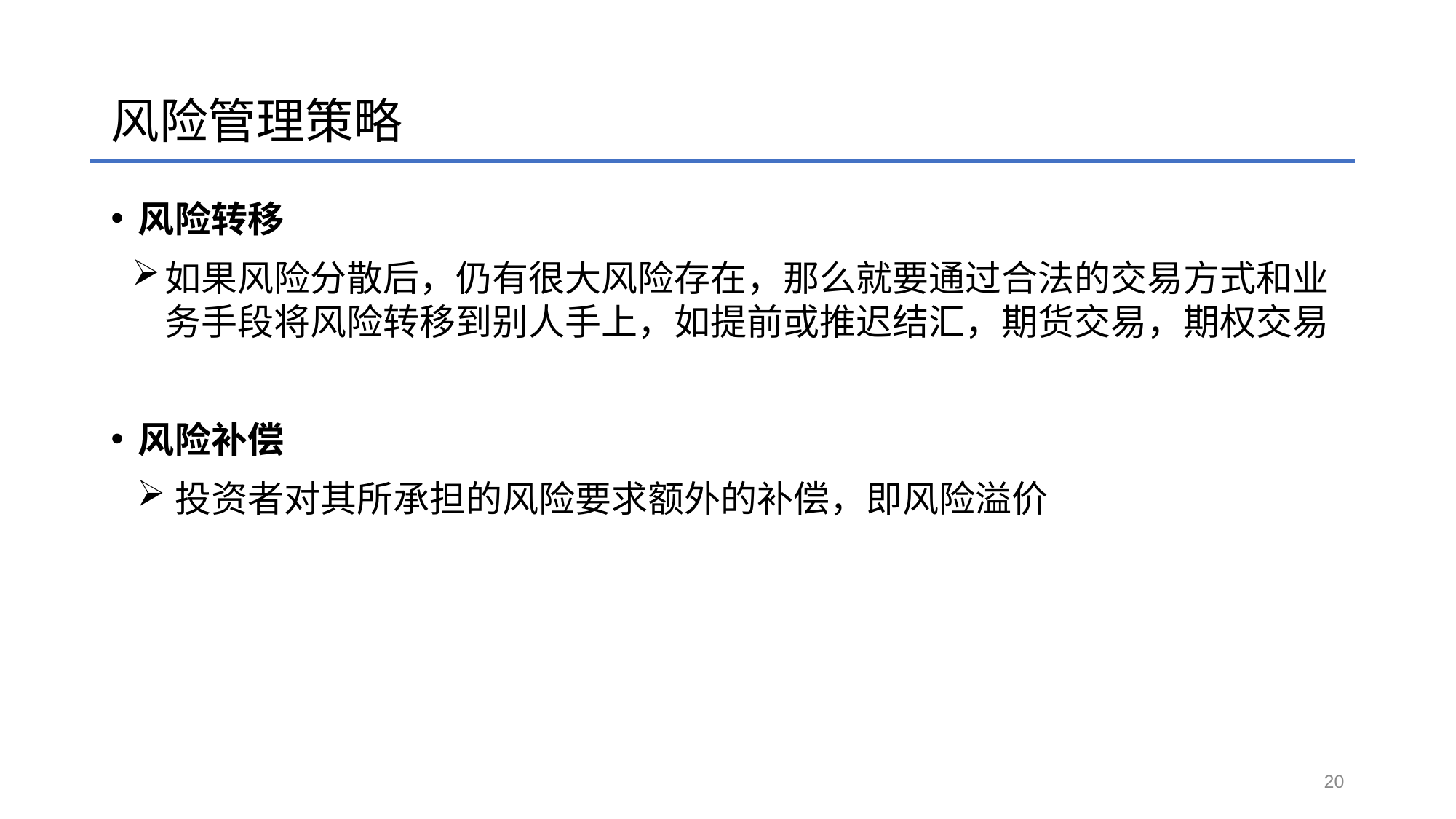

# 风险管理策略
风险转移
如果风险分散后，仍有很大风险存在，那么就要通过合法的交易方式和业务手段将风险转移到别人手上，如提前或推迟结汇，期货交易，期权交易

风险补偿
投资者对其所承担的风险要求额外的补偿，即风险溢价
20